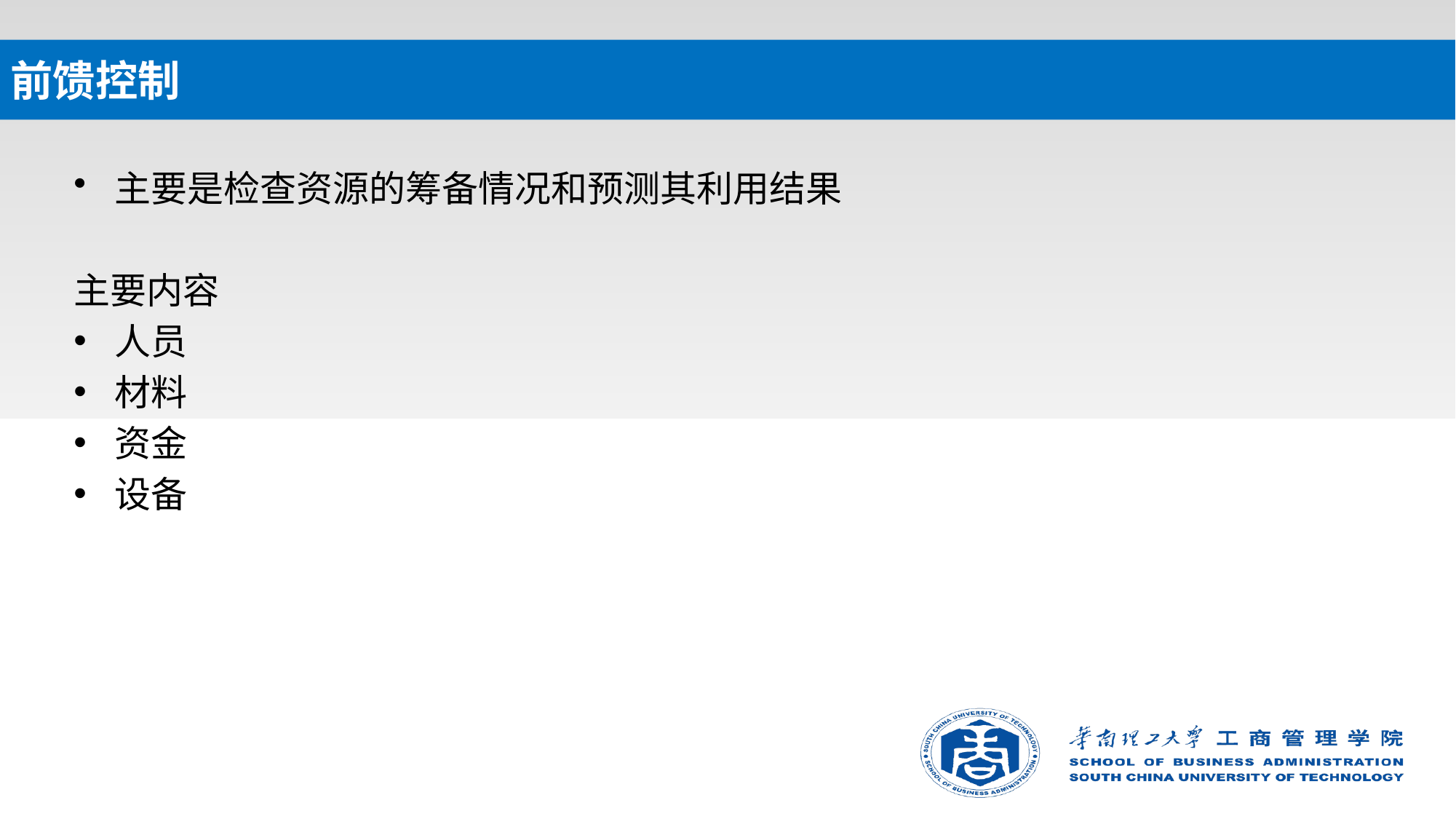

# 前馈控制
主要是检查资源的筹备情况和预测其利用结果

主要内容
人员
材料
资金
设备